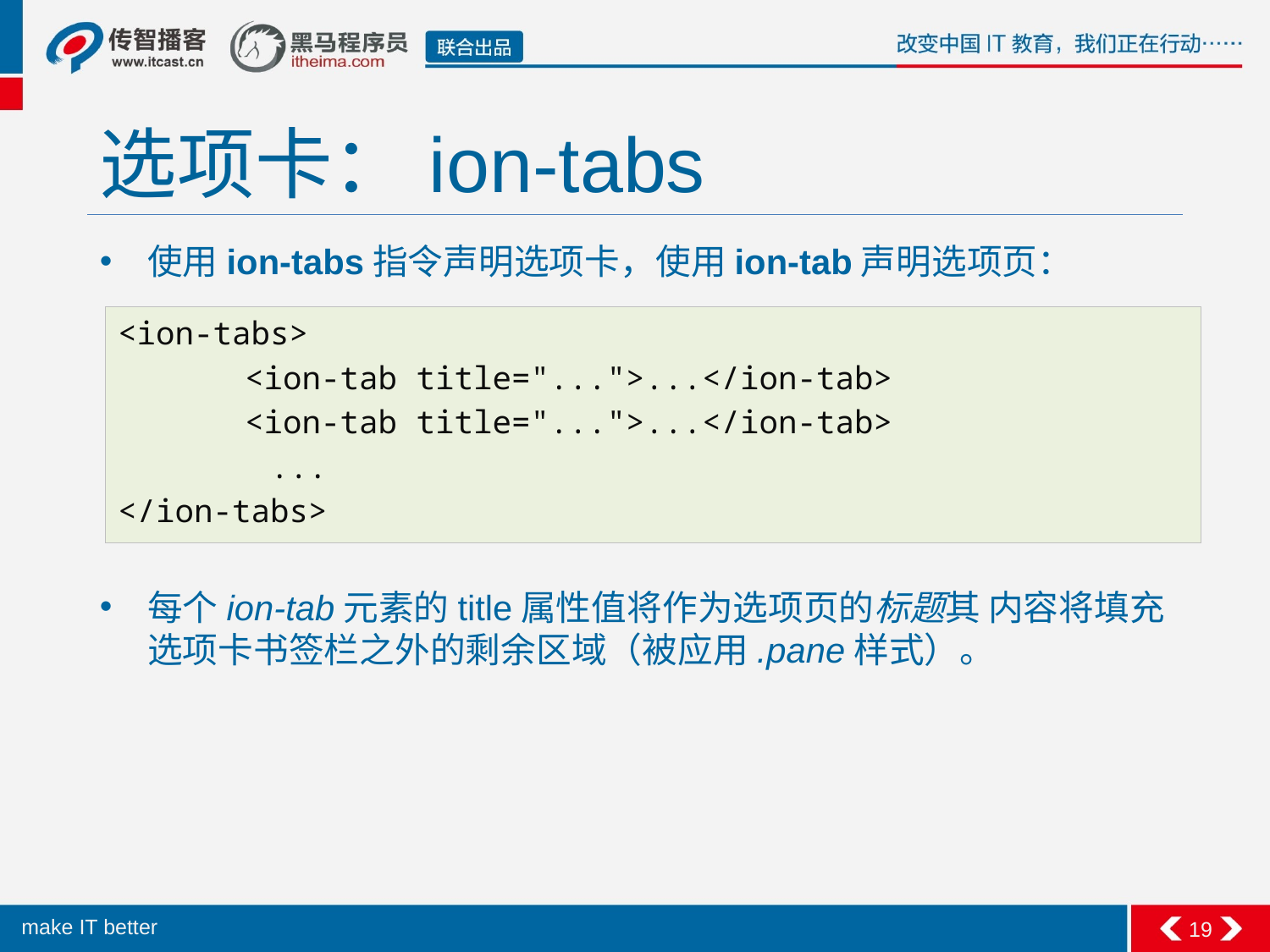

# 选项卡：ion-tabs
使用ion-tabs指令声明选项卡，使用ion-tab声明选项页：

每个ion-tab元素的title属性值将作为选项页的标题其 内容将填充选项卡书签栏之外的剩余区域（被应用.pane样式）。

<ion-tabs>
	<ion-tab title="...">...</ion-tab>
	<ion-tab title="...">...</ion-tab>
        ...
</ion-tabs>
19

make IT better